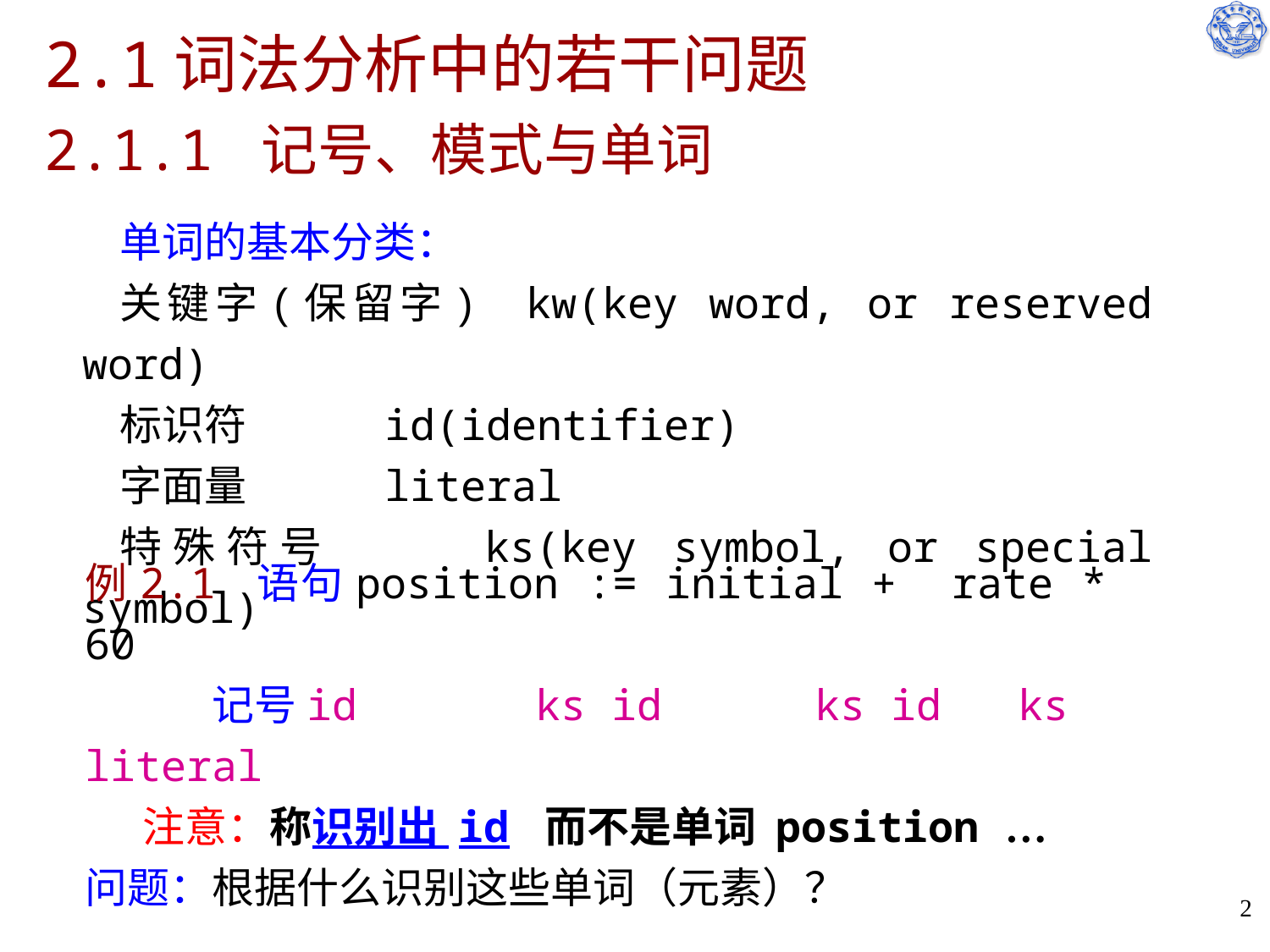

# 2.1词法分析中的若干问题 2.1.1 记号、模式与单词
单词的基本分类：
关键字(保留字)   kw(key word, or reserved word)
标识符	    id(identifier)
字面量	    literal
特殊符号	    ks(key symbol, or special symbol)
例2.1  语句position := initial +  rate *   60
 	记号id       ks id      ks id   ks  literal
     注意：称识别出 id 而不是单词 position …
问题：根据什么识别这些单词（元素）？
2